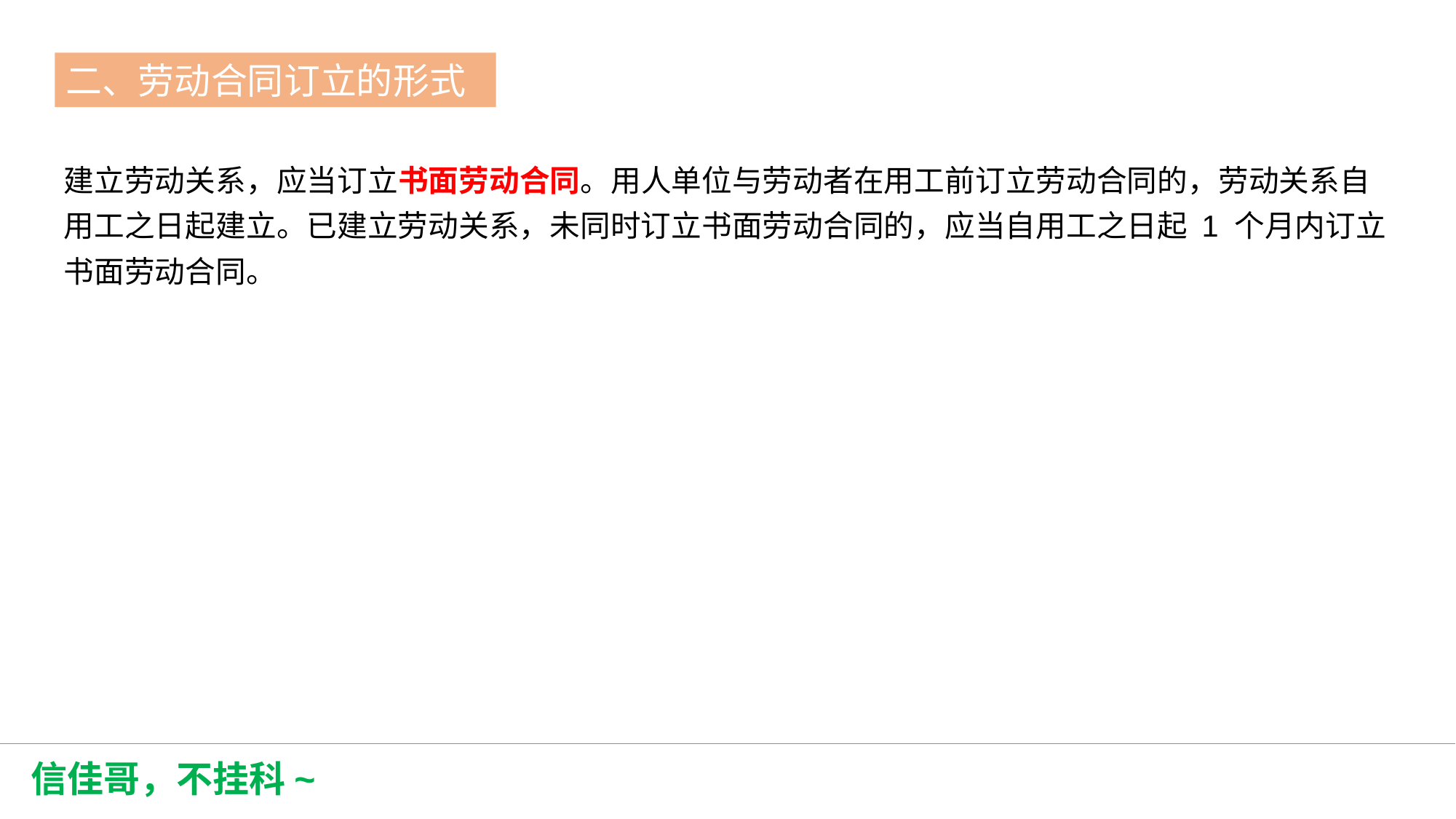

二、劳动合同订立的形式
第一节
建立劳动关系，应当订立书面劳动合同。用人单位与劳动者在用工前订立劳动合同的，劳动关系自用工之日起建立。已建立劳动关系，未同时订立书面劳动合同的，应当自用工之日起 1 个月内订立书面劳动合同。